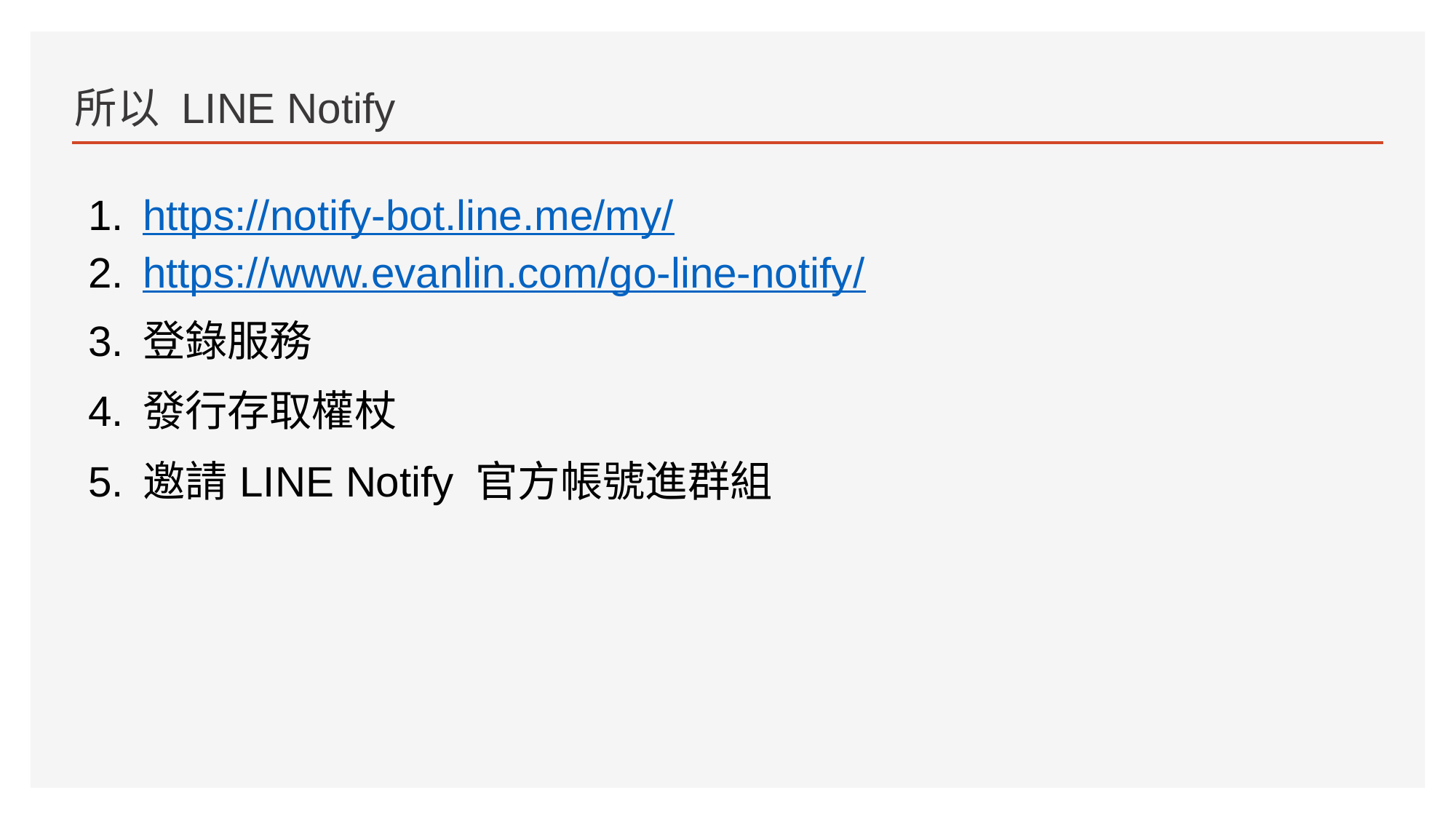

所以 LINE Notify
https://notify-bot.line.me/my/
https://www.evanlin.com/go-line-notify/
登錄服務
發行存取權杖
邀請LINE Notify 官方帳號進群組